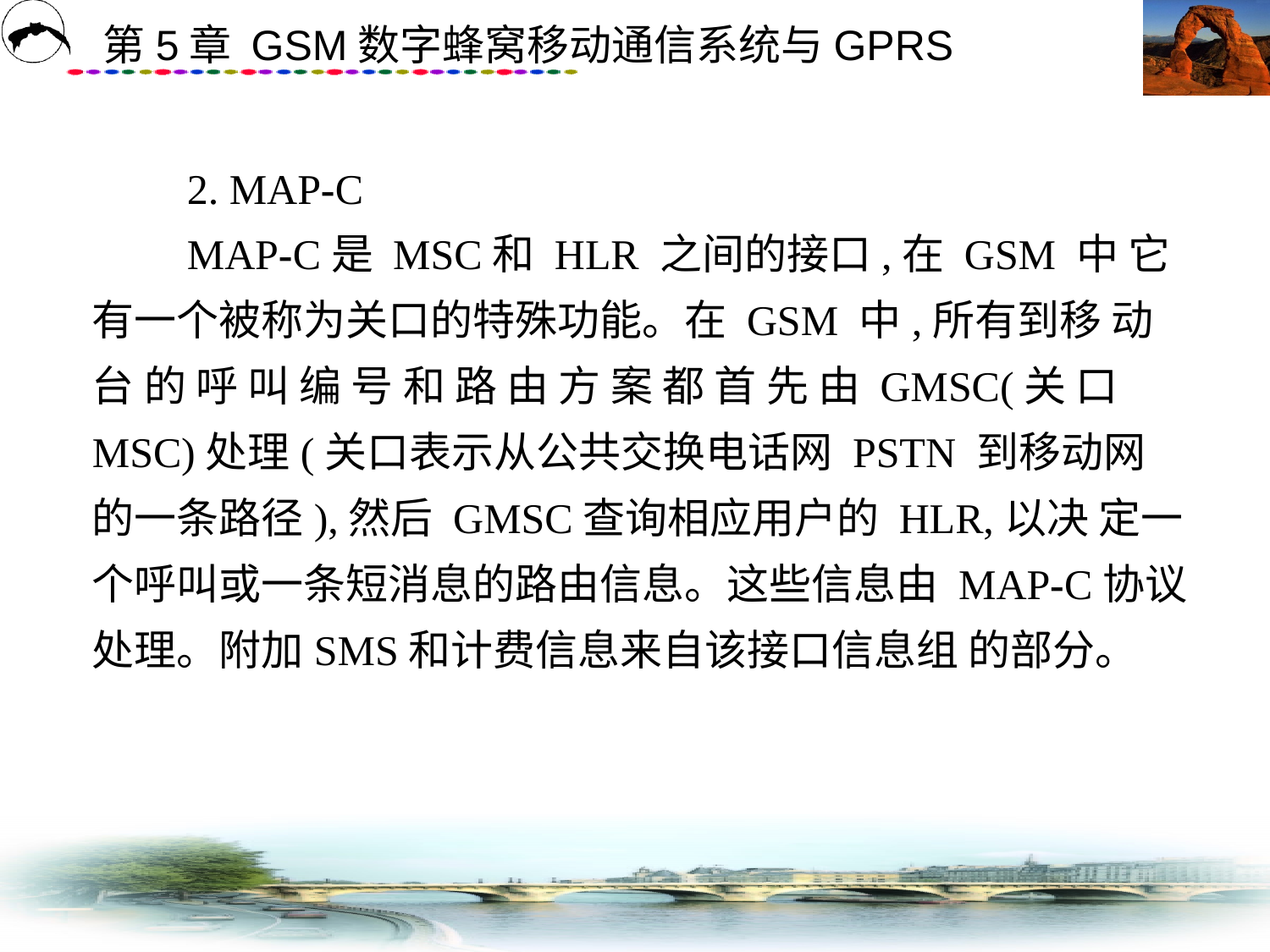

# 2. MAP-C 　　MAP-C是 MSC和 HLR 之间的接口,在 GSM 中 它有一个被称为关口的特殊功能。在 GSM 中,所有到移 动台 的 呼 叫 编 号 和 路 由 方 案 都 首 先 由 GMSC(关 口 MSC)处理(关口表示从公共交换电话网 PSTN 到移动网 的一条路径),然后 GMSC查询相应用户的 HLR,以决 定一个呼叫或一条短消息的路由信息。这些信息由 MAP-C协议处理。附加SMS和计费信息来自该接口信息组 的部分。